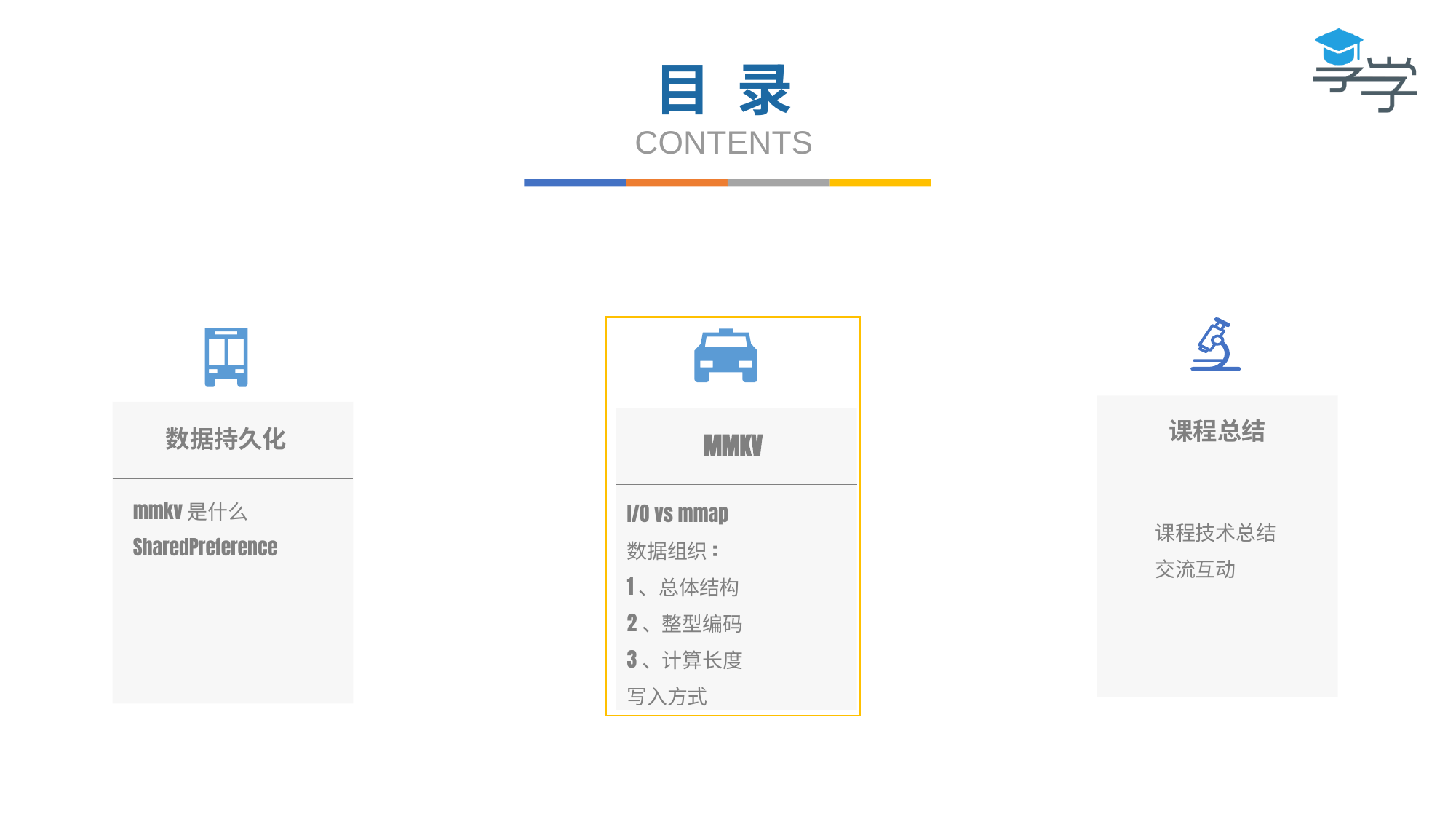

目  录
CONTENTS

课程总结
数据持久化
MMKV
mmkv是什么
SharedPreference
I/O vs mmap
数据组织:
1、总体结构
2、整型编码
3、计算长度
写入方式

课程技术总结
交流互动